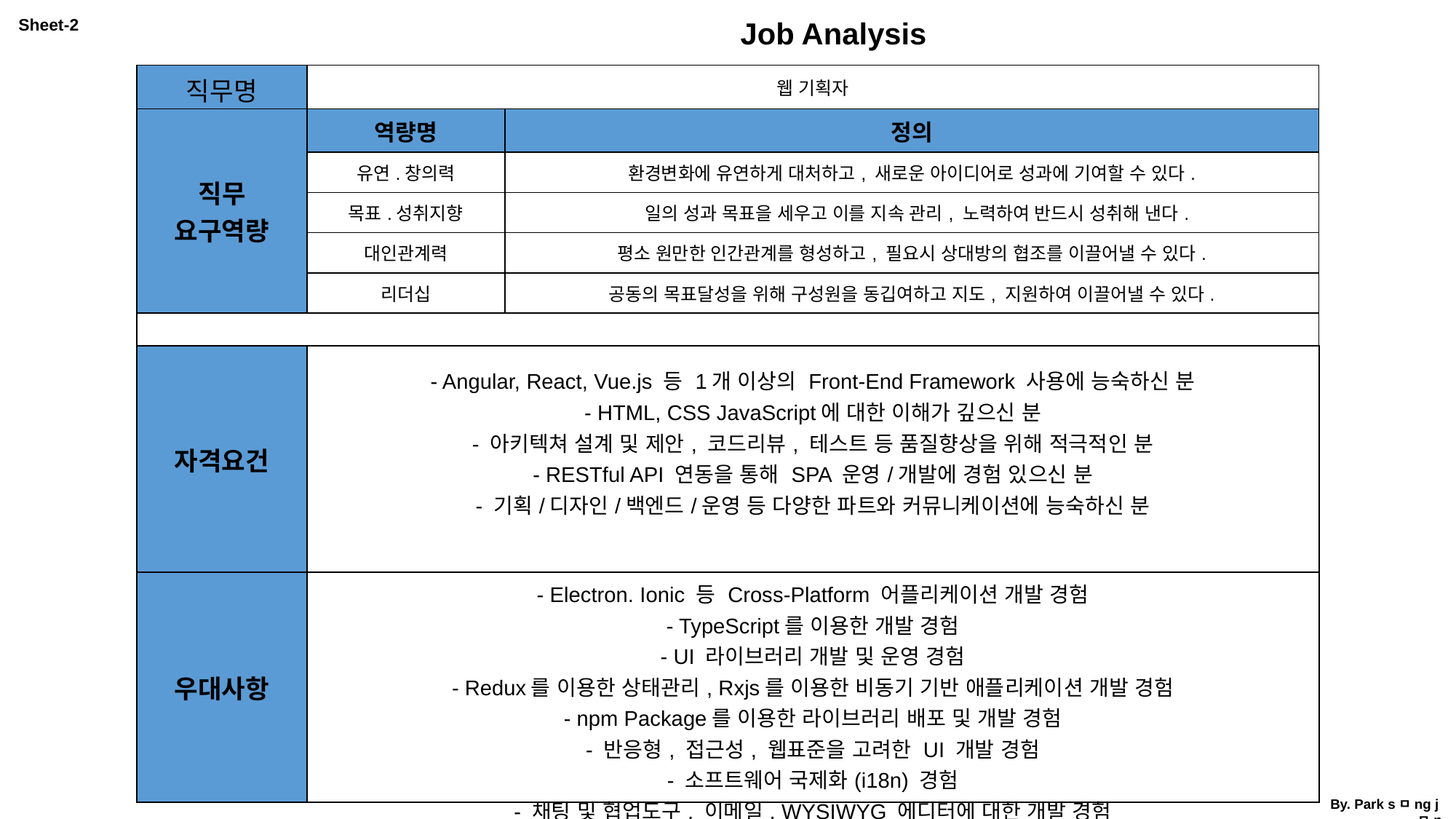

Sheet-2
Job Analysis
| 직무명 | 웹 기획자 |  |
| --- | --- | --- |
| 직무 요구역량 | 역량명 | 정의 |
|  | 유연.창의력 | 환경변화에 유연하게 대처하고, 새로운 아이디어로 성과에 기여할 수 있다. |
|  | 목표.성취지향 | 일의 성과 목표을 세우고 이를 지속 관리, 노력하여 반드시 성취해 낸다. |
|  | 대인관계력 | 평소 원만한 인간관계를 형성하고, 필요시 상대방의 협조를 이끌어낼 수 있다. |
|  | 리더십 | 공동의 목표달성을 위해 구성원을 동깁여하고 지도, 지원하여 이끌어낼 수 있다. |
|  |  |  |
| 자격요건 | - Angular, React, Vue.js 등 1개 이상의 Front-End Framework 사용에 능숙하신 분 - HTML, CSS JavaScript에 대한 이해가 깊으신 분 - 아키텍쳐 설계 및 제안, 코드리뷰, 테스트 등 품질향상을 위해 적극적인 분 - RESTful API 연동을 통해 SPA 운영/개발에 경험 있으신 분 - 기획/디자인/백엔드/운영 등 다양한 파트와 커뮤니케이션에 능숙하신 분 |  |
| 우대사항 | - Electron. Ionic 등 Cross-Platform 어플리케이션 개발 경험 - TypeScript를 이용한 개발 경험 - UI 라이브러리 개발 및 운영 경험 - Redux를 이용한 상태관리, Rxjs를 이용한 비동기 기반 애플리케이션 개발 경험 - npm Package를 이용한 라이브러리 배포 및 개발 경험 - 반응형, 접근성, 웹표준을 고려한 UI 개발 경험 - 소프트웨어 국제화(i18n) 경험 - 채팅 및 협업도구, 이메일, WYSIWYG 에디터에 대한 개발 경험 |  |
By. Park sㅁng jㅁn